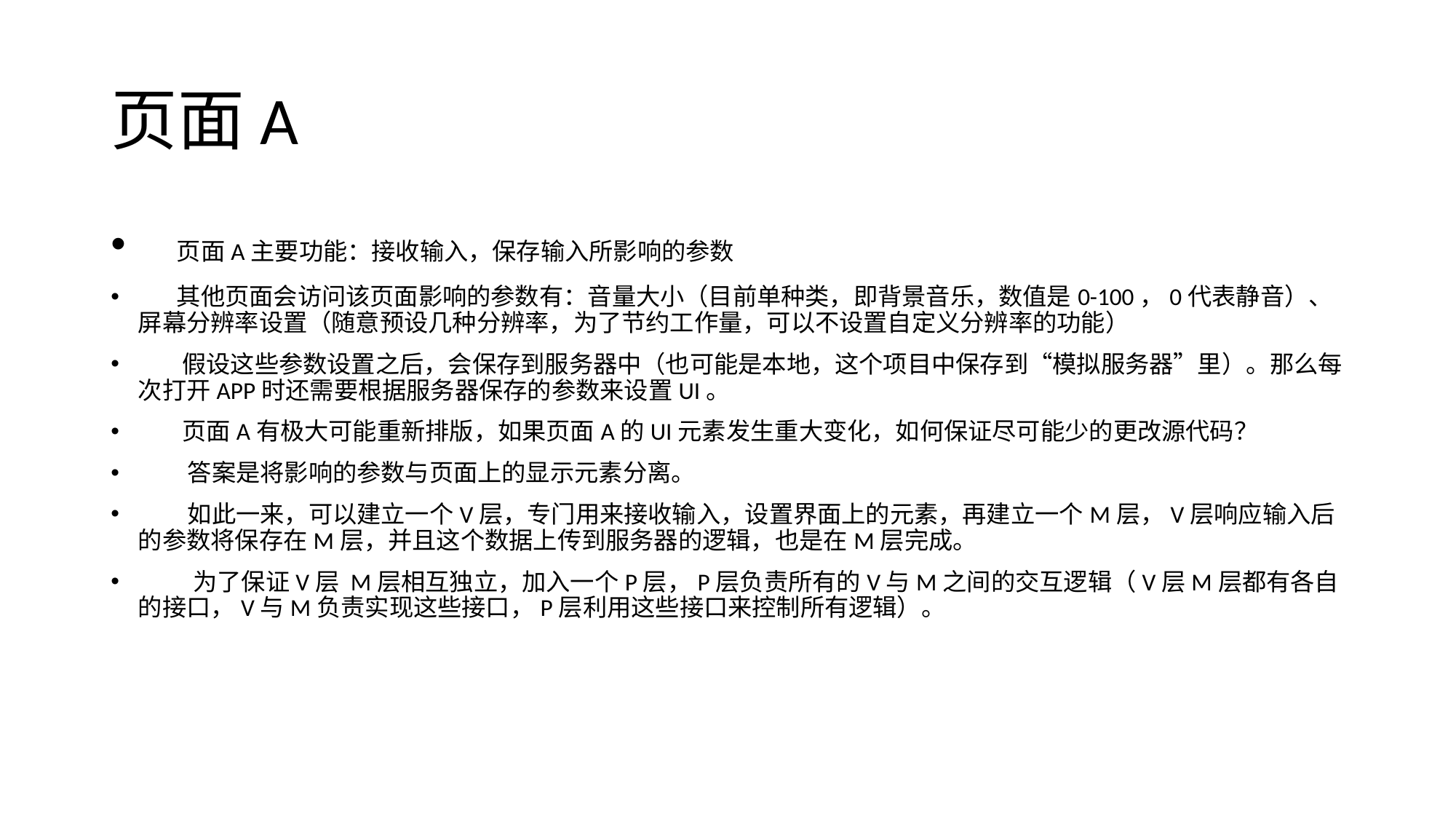

# 页面A
   页面A主要功能：接收输入，保存输入所影响的参数
      其他页面会访问该页面影响的参数有：音量大小（目前单种类，即背景音乐，数值是0-100，0代表静音）、屏幕分辨率设置（随意预设几种分辨率，为了节约工作量，可以不设置自定义分辨率的功能）
       假设这些参数设置之后，会保存到服务器中（也可能是本地，这个项目中保存到“模拟服务器”里）。那么每次打开APP时还需要根据服务器保存的参数来设置UI。
       页面A有极大可能重新排版，如果页面A的UI元素发生重大变化，如何保证尽可能少的更改源代码？
        答案是将影响的参数与页面上的显示元素分离。
        如此一来，可以建立一个V层，专门用来接收输入，设置界面上的元素，再建立一个M层，V层响应输入后的参数将保存在M层，并且这个数据上传到服务器的逻辑，也是在M层完成。
         为了保证V层 M层相互独立，加入一个P层，P层负责所有的V与M之间的交互逻辑（V层M层都有各自的接口，V与M负责实现这些接口，P层利用这些接口来控制所有逻辑）。